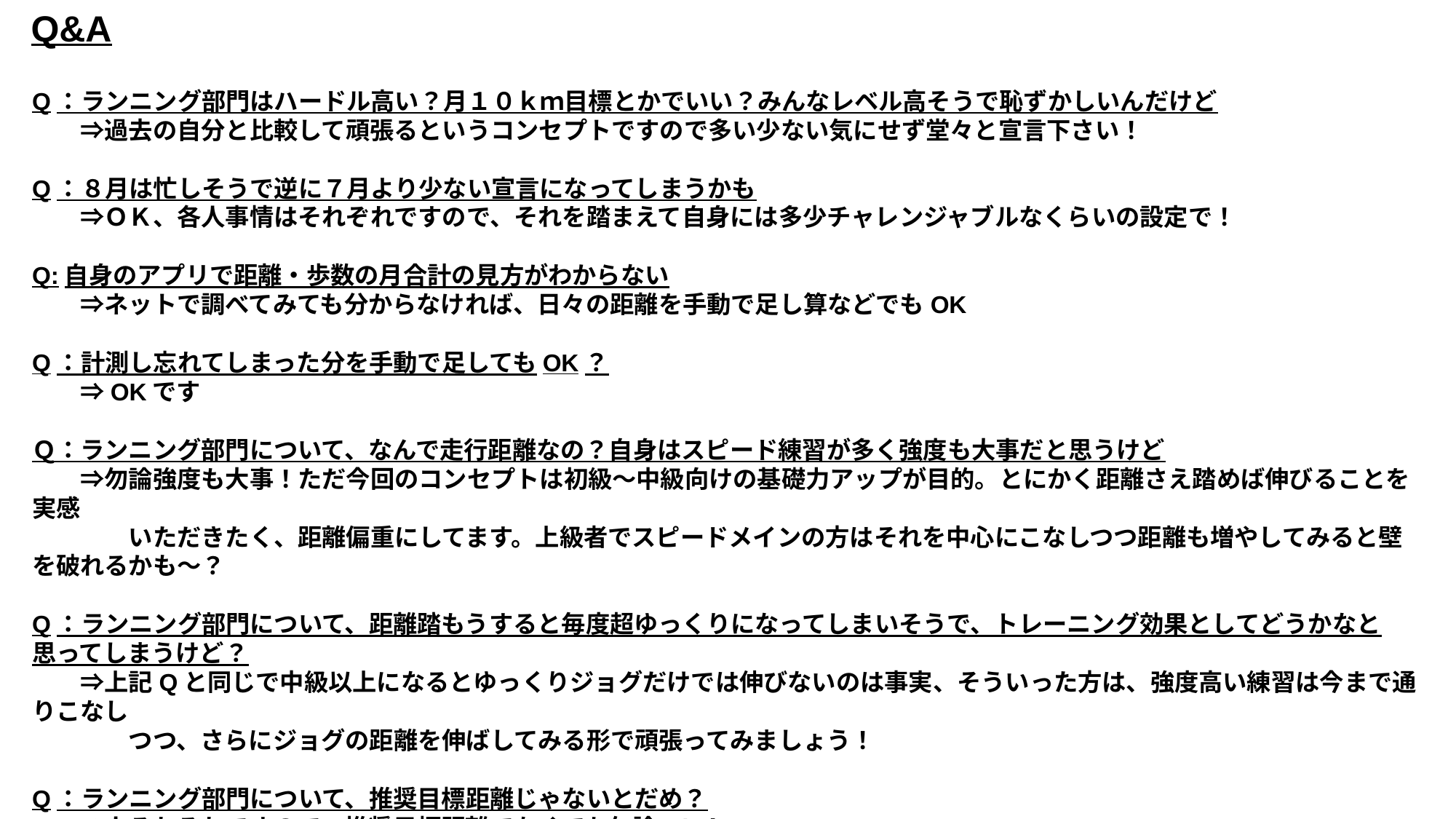

Q&A
Q：ランニング部門はハードル高い？月１０ｋｍ目標とかでいい？みんなレベル高そうで恥ずかしいんだけど
　　⇒過去の自分と比較して頑張るというコンセプトですので多い少ない気にせず堂々と宣言下さい！

Q：８月は忙しそうで逆に７月より少ない宣言になってしまうかも
　　⇒ＯＫ、各人事情はそれぞれですので、それを踏まえて自身には多少チャレンジャブルなくらいの設定で！

Q:自身のアプリで距離・歩数の月合計の見方がわからない
　　⇒ネットで調べてみても分からなければ、日々の距離を手動で足し算などでもOK

Q：計測し忘れてしまった分を手動で足してもOK？
　　⇒OKです

Ｑ：ランニング部門について、なんで走行距離なの？自身はスピード練習が多く強度も大事だと思うけど
　　⇒勿論強度も大事！ただ今回のコンセプトは初級～中級向けの基礎力アップが目的。とにかく距離さえ踏めば伸びることを実感
　　　　いただきたく、距離偏重にしてます。上級者でスピードメインの方はそれを中心にこなしつつ距離も増やしてみると壁を破れるかも～？

Q：ランニング部門について、距離踏もうすると毎度超ゆっくりになってしまいそうで、トレーニング効果としてどうかなと思ってしまうけど？
　　⇒上記Qと同じで中級以上になるとゆっくりジョグだけでは伸びないのは事実、そういった方は、強度高い練習は今まで通りこなし
　　　　つつ、さらにジョグの距離を伸ばしてみる形で頑張ってみましょう！

Q：ランニング部門について、推奨目標距離じゃないとだめ？
　　⇒人それぞれですので、推奨目標距離でなくても勿論Ok！